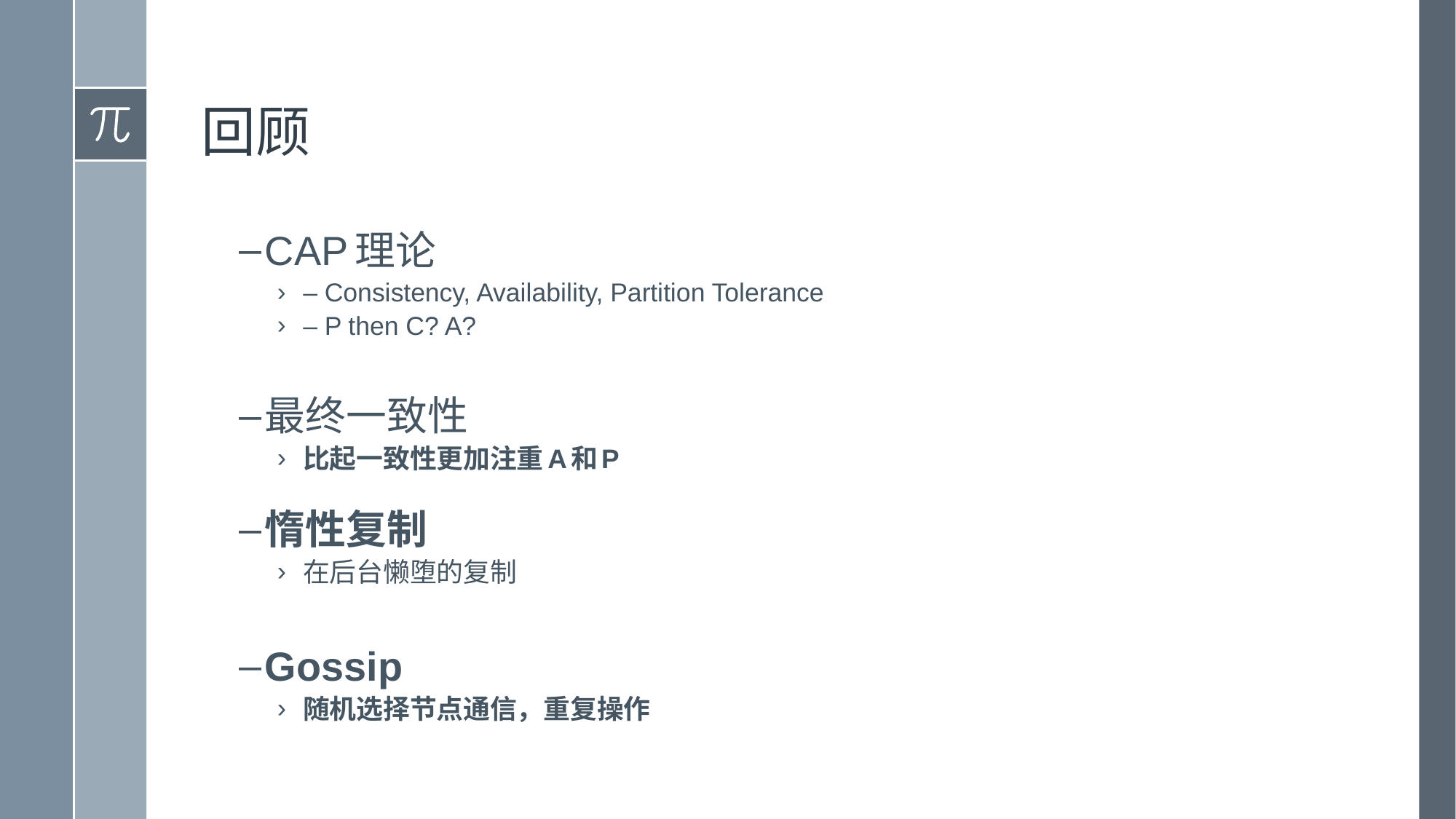

# 回顾

CAP理论
– Consistency, Availability, Partition Tolerance
– P then C? A?

最终一致性
比起一致性更加注重A和P

惰性复制
在后台懒堕的复制

Gossip
随机选择节点通信，重复操作